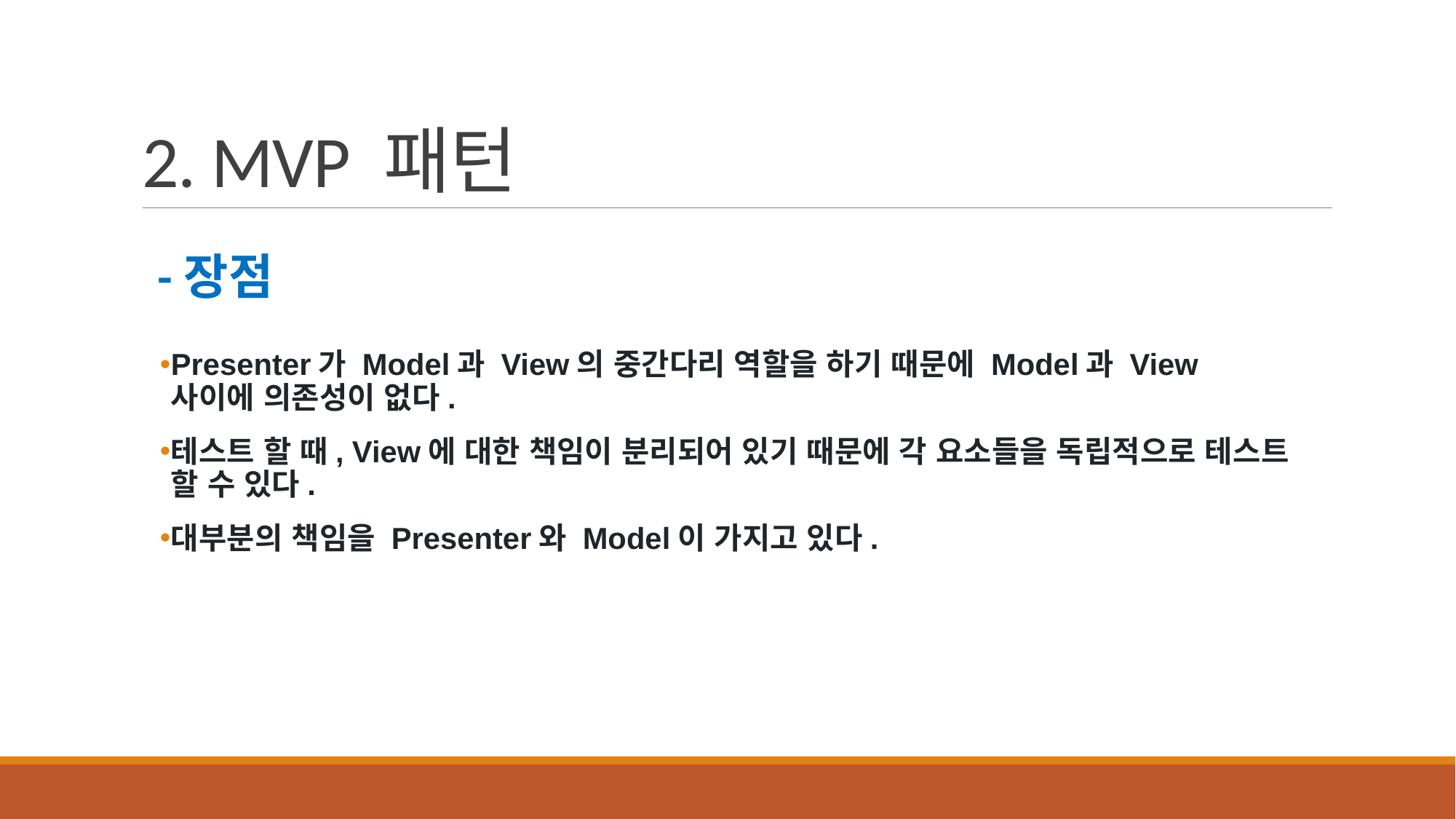

# 2. MVP 패턴
-장점
Presenter가 Model과 View의 중간다리 역할을 하기 때문에 Model과 View 사이에 의존성이 없다.
테스트 할 때, View에 대한 책임이 분리되어 있기 때문에 각 요소들을 독립적으로 테스트 할 수 있다.
대부분의 책임을 Presenter와 Model이 가지고 있다.